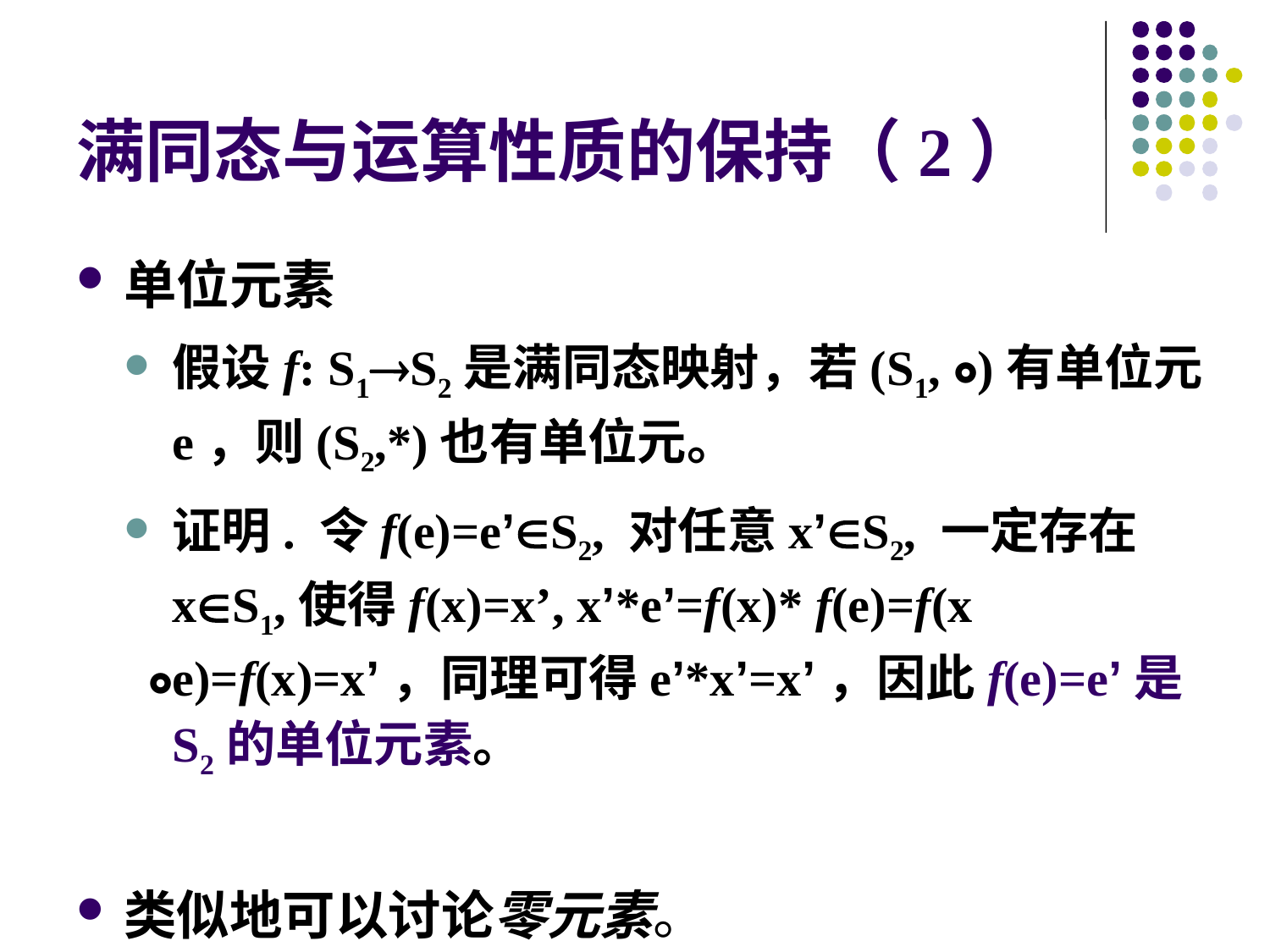

# 满同态与运算性质的保持（2）
单位元素
假设f: S1→S2是满同态映射，若(S1,   ⃘)有单位元e，则(S2,*)也有单位元。
证明. 令f(e)=e’∈S2, 对任意x’∈S2, 一定存在x∈S1,使得f(x)=x’, x’*e’=f(x)* f(e)=f(x  ⃘e)=f(x)=x’，同理可得e’*x’=x’，因此f(e)=e’是S2的单位元素。

类似地可以讨论零元素。